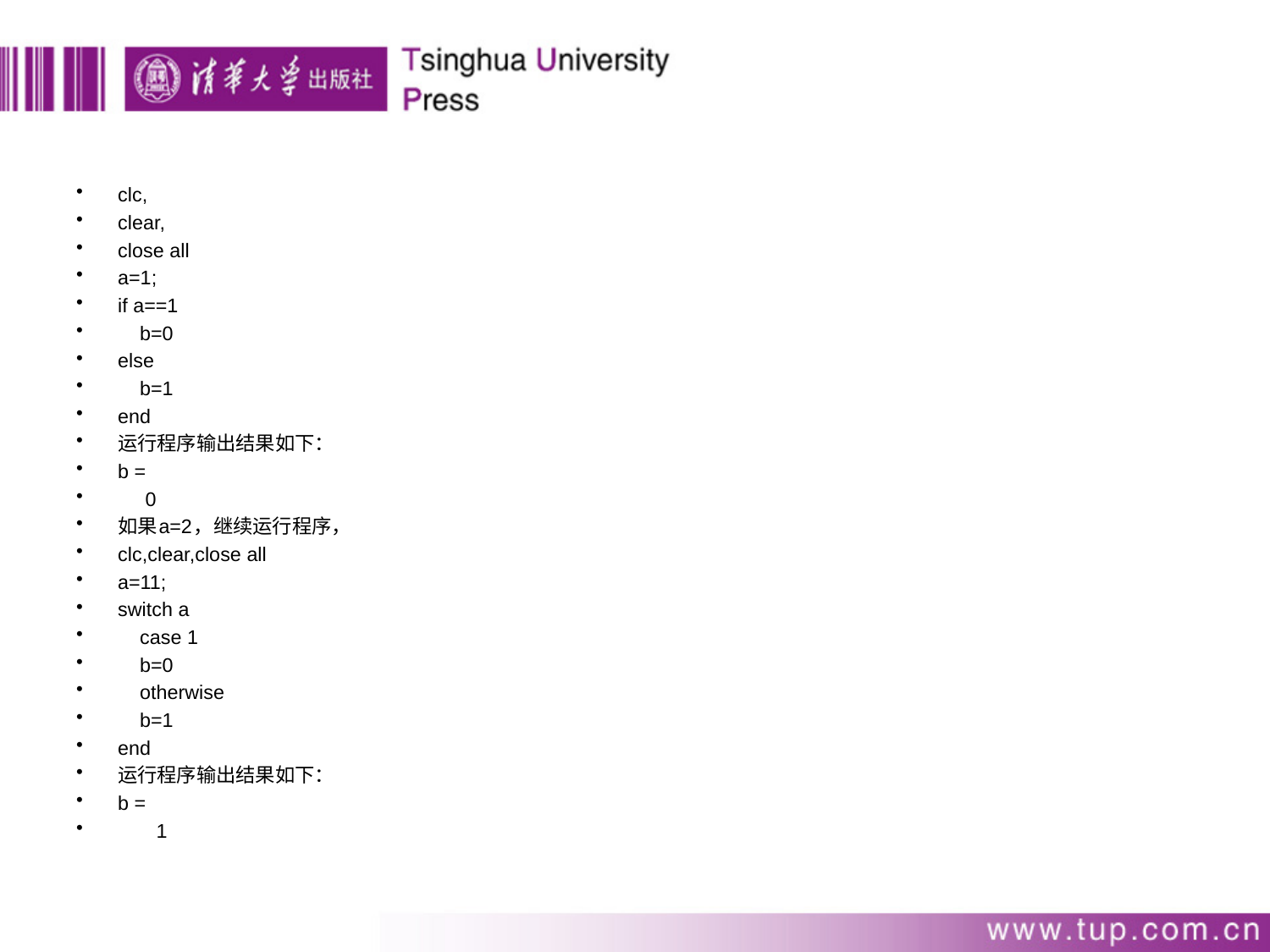

clc,
clear,
close all
a=1;
if a==1
    b=0
else
    b=1
end
运行程序输出结果如下：
b =
     0
如果a=2，继续运行程序，
clc,clear,close all
a=11;
switch a
    case 1
    b=0
    otherwise
    b=1
end
运行程序输出结果如下：
b =
       1